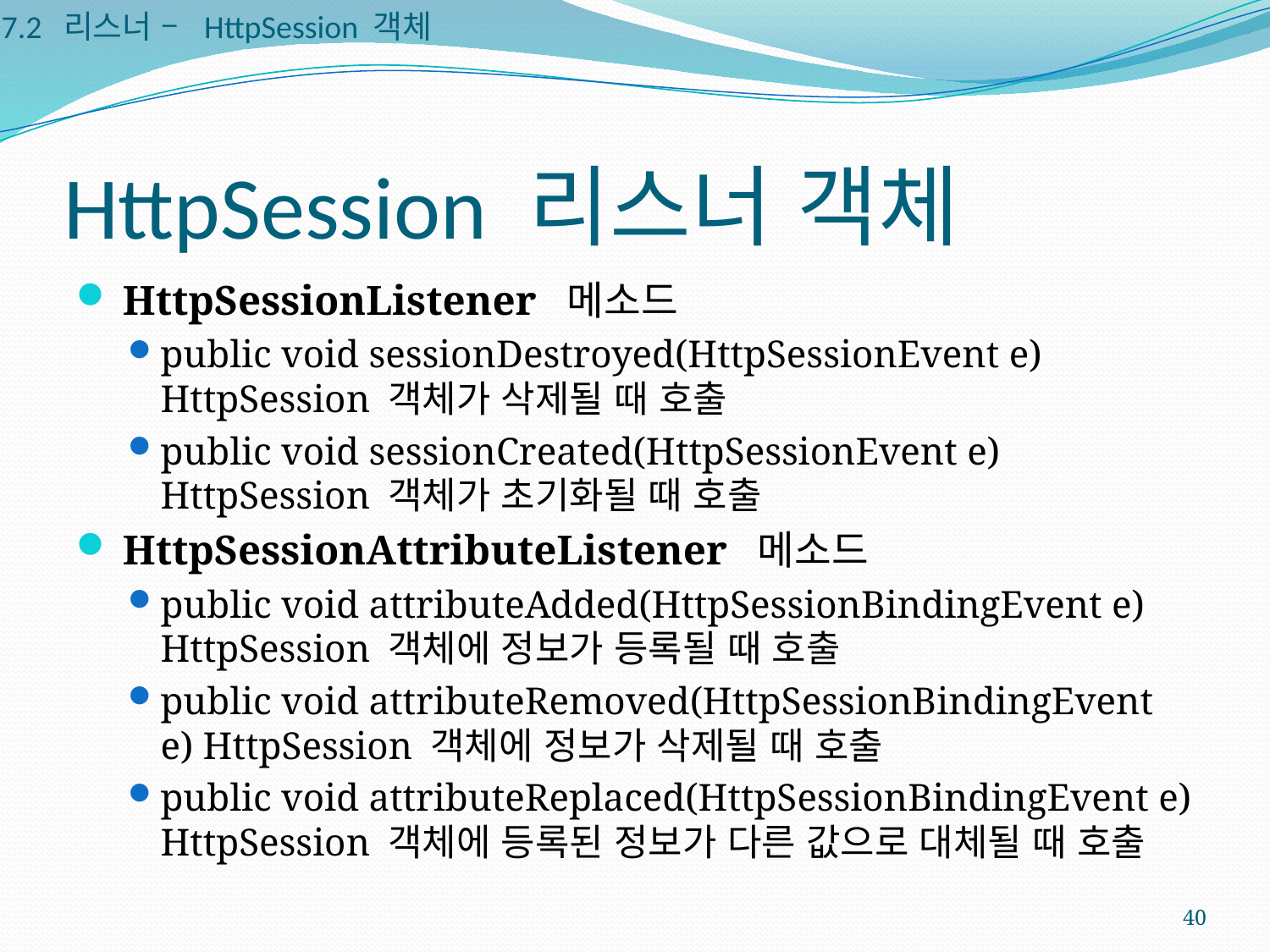

7.2  리스너 –  HttpSession 객체
# HttpSession 리스너 객체
 HttpSessionListener  메소드
public void sessionDestroyed(HttpSessionEvent e)
HttpSession 객체가 삭제될 때 호출
public void sessionCreated(HttpSessionEvent e)
HttpSession 객체가 초기화될 때 호출
 HttpSessionAttributeListener  메소드
public void attributeAdded(HttpSessionBindingEvent e) HttpSession 객체에 정보가 등록될 때 호출
public void attributeRemoved(HttpSessionBindingEvent e) HttpSession 객체에 정보가 삭제될 때 호출
public void attributeReplaced(HttpSessionBindingEvent e)
HttpSession 객체에 등록된 정보가 다른 값으로 대체될 때 호출
40